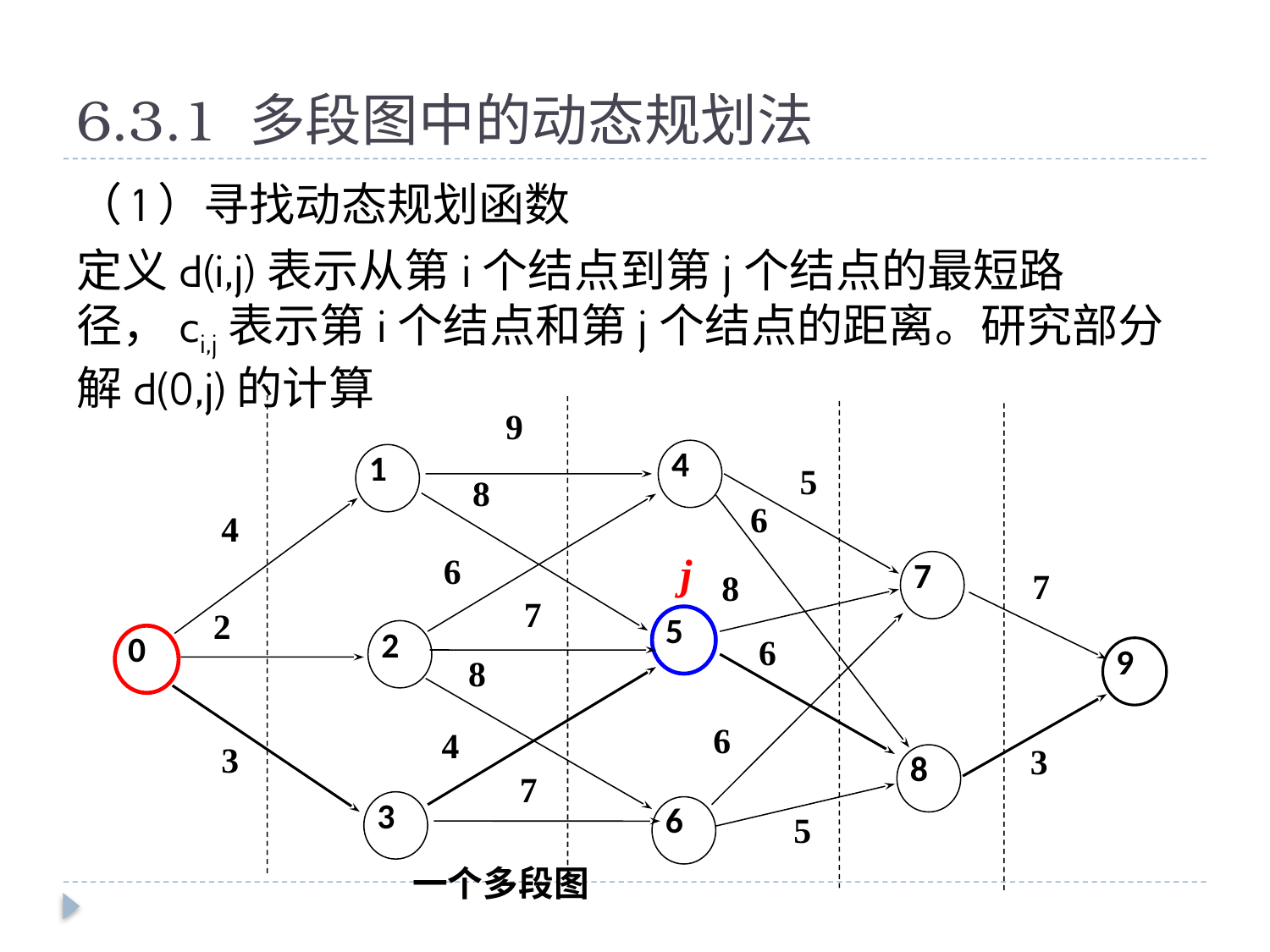

# 6.3.1 多段图中的动态规划法
（1）寻找动态规划函数
定义d(i,j)表示从第i个结点到第j个结点的最短路径，ci,j表示第i个结点和第j个结点的距离。研究部分解d(0,j)的计算

9
4
1
5

8

6
4
7
6
7
8

7
5
2

2
0
9
6

8

6
4
8
3
3
7

3
6
5

      一个多段图
j